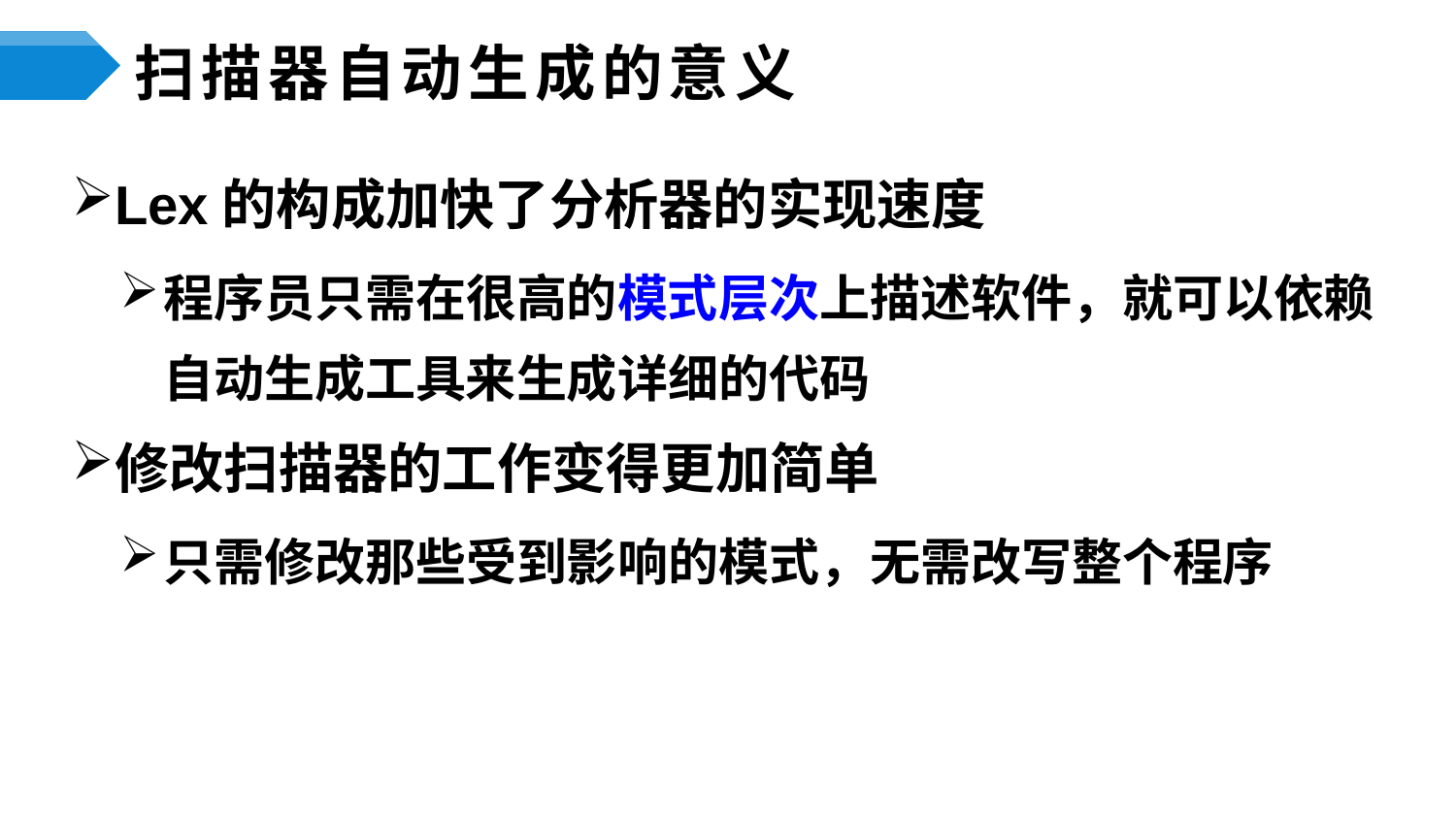

# 扫描器自动生成的意义
Lex的构成加快了分析器的实现速度
程序员只需在很高的模式层次上描述软件，就可以依赖自动生成工具来生成详细的代码
修改扫描器的工作变得更加简单
只需修改那些受到影响的模式，无需改写整个程序